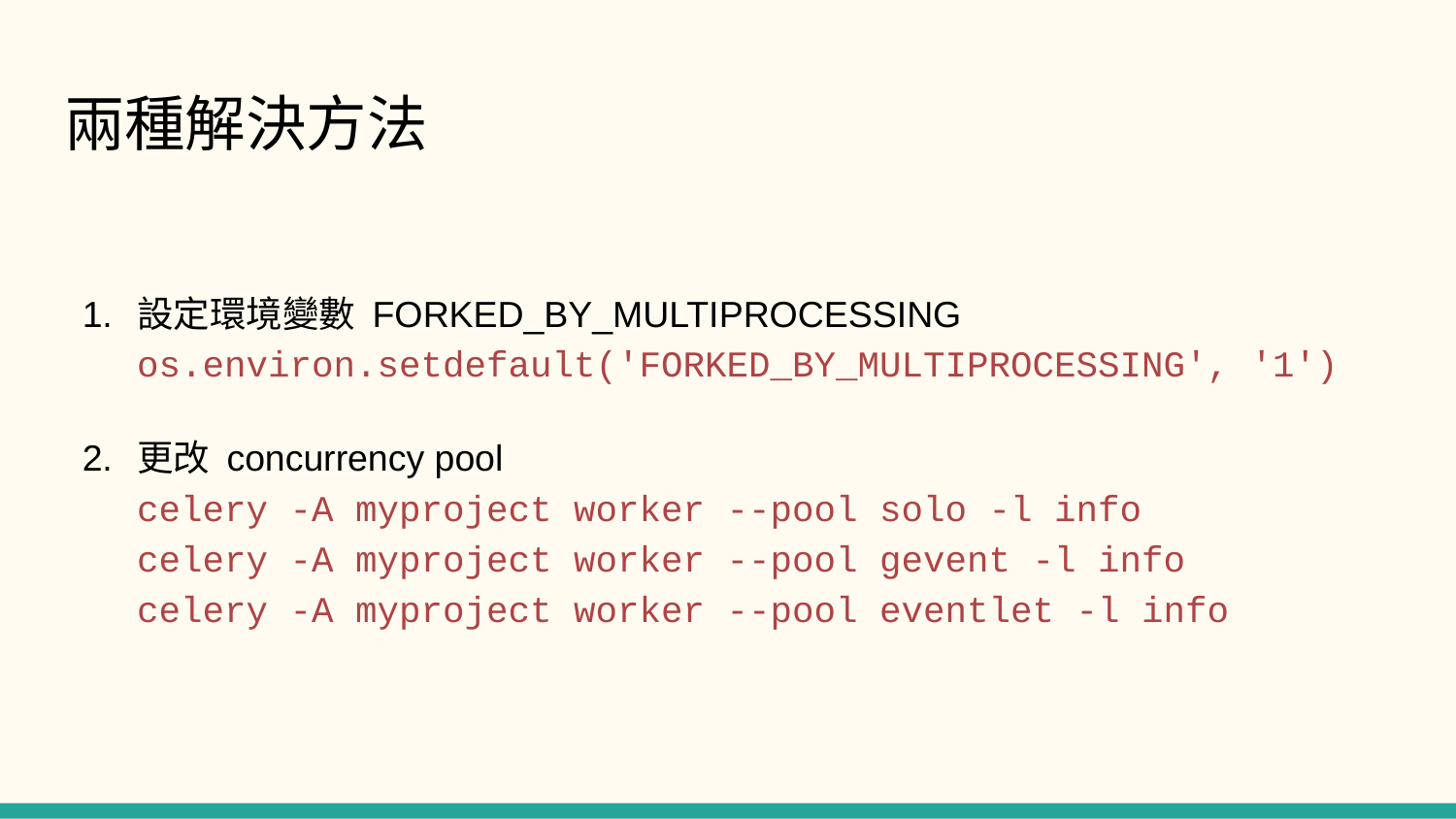

# 兩種解決方法
設定環境變數 FORKED_BY_MULTIPROCESSING
os.environ.setdefault('FORKED_BY_MULTIPROCESSING', '1')
更改 concurrency pool
celery -A myproject worker --pool solo -l info
celery -A myproject worker --pool gevent -l info
celery -A myproject worker --pool eventlet -l info